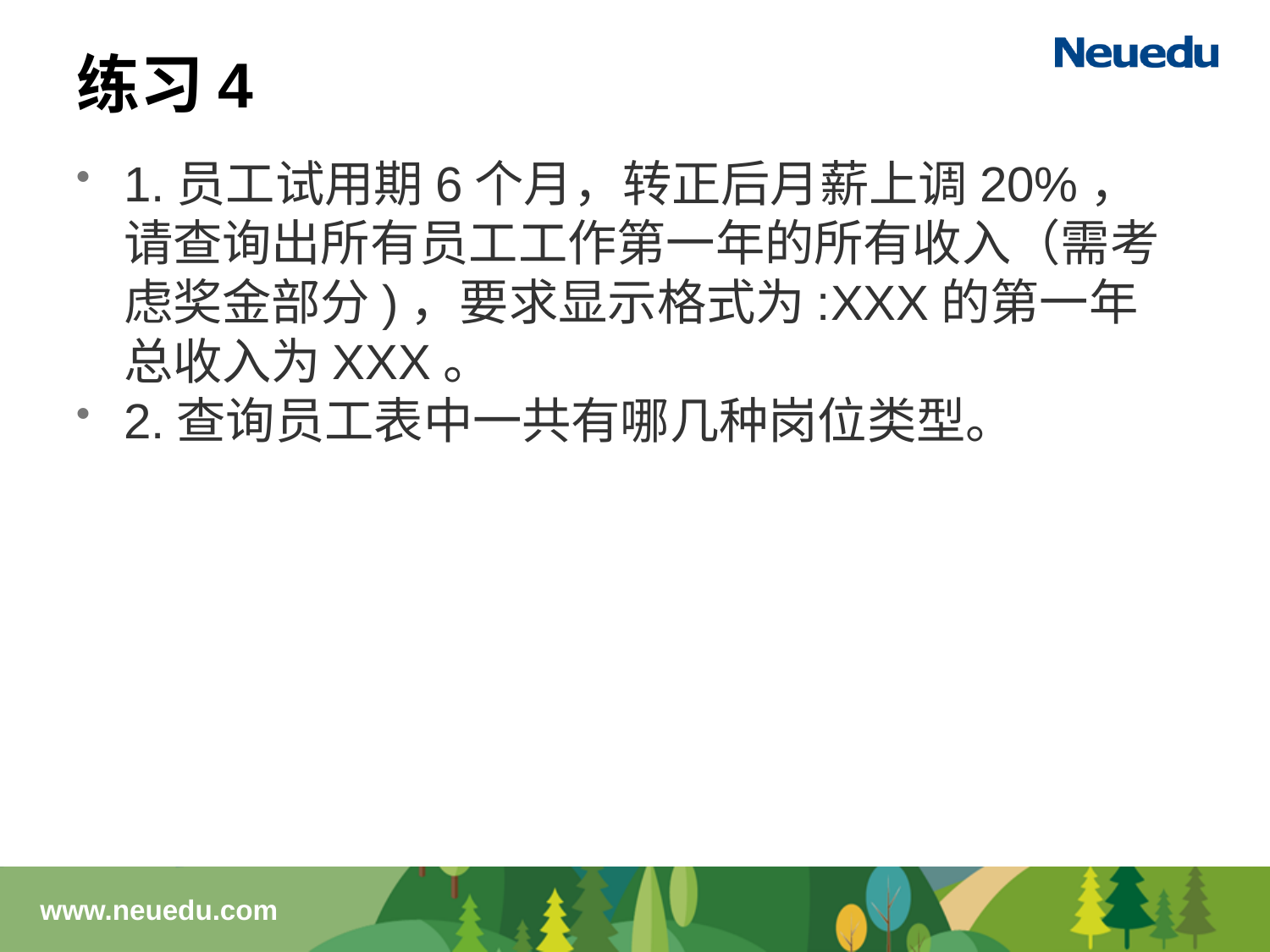

# 练习4
1.员工试用期6个月，转正后月薪上调20%，请查询出所有员工工作第一年的所有收入（需考虑奖金部分)，要求显示格式为:XXX的第一年总收入为XXX。
2.查询员工表中一共有哪几种岗位类型。